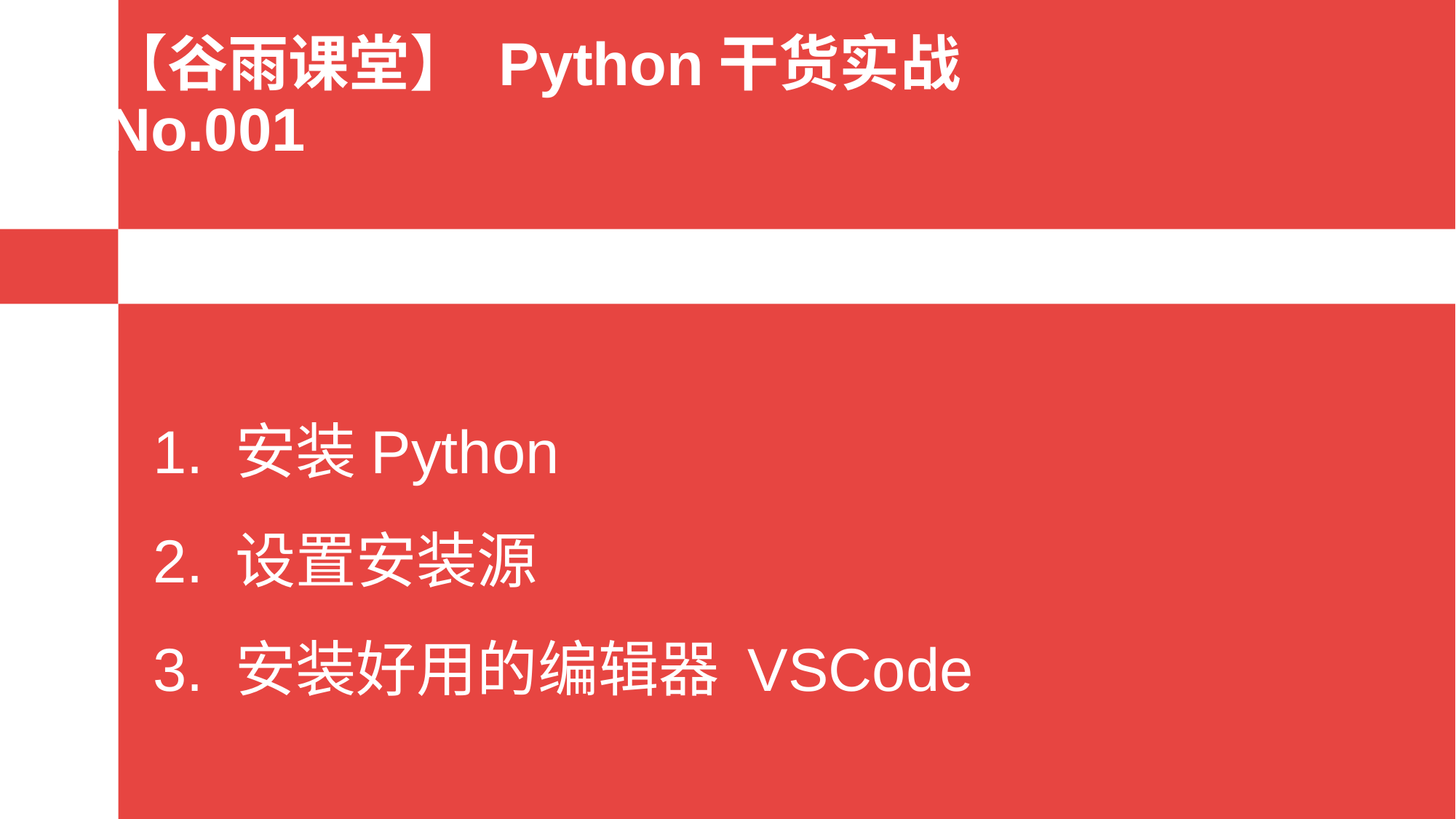

# 【谷雨课堂】 Python干货实战 No.001
1. 安装Python
2. 设置安装源
3. 安装好用的编辑器 VSCode